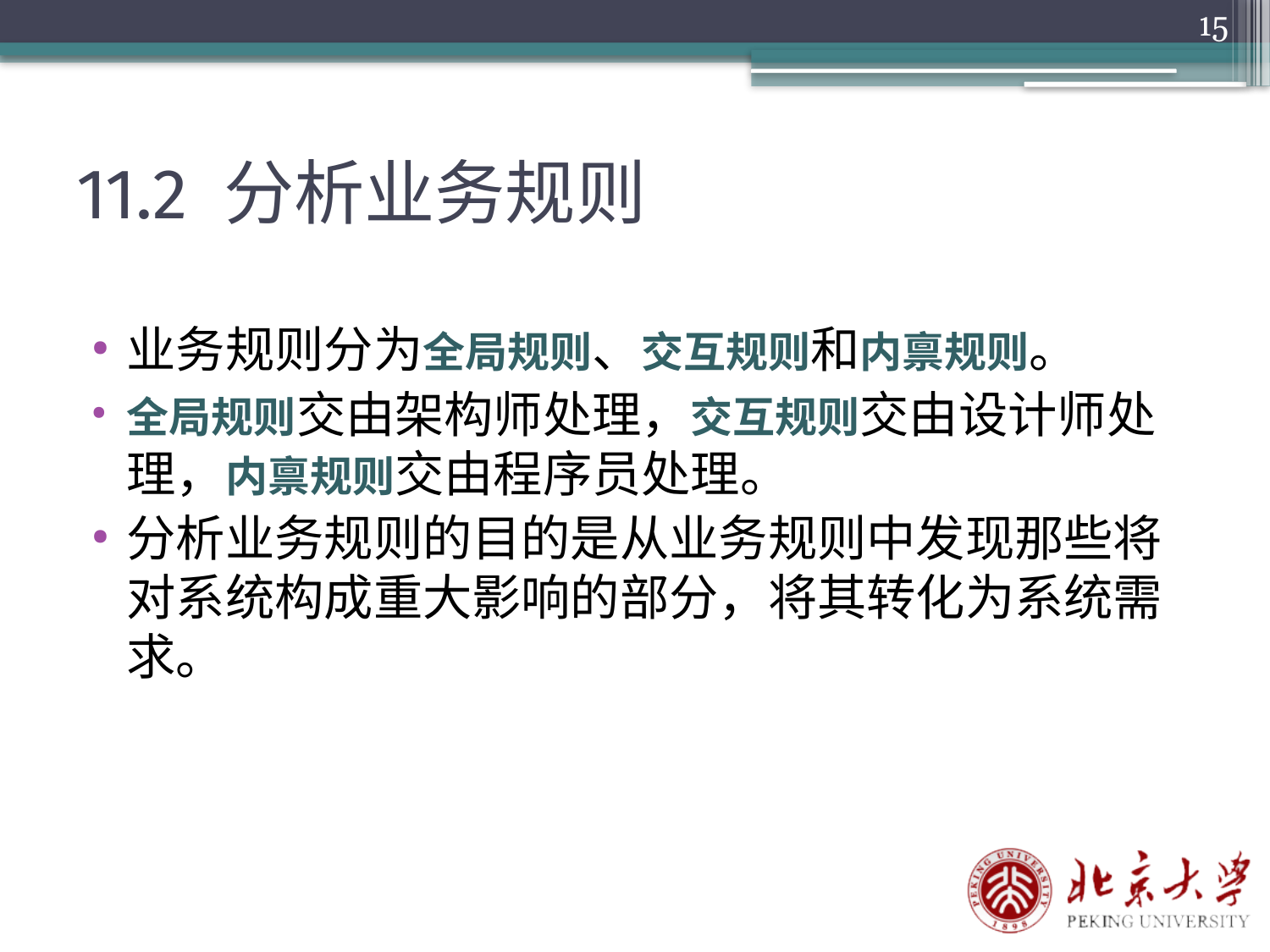

15
# 11.2 分析业务规则
业务规则分为全局规则、交互规则和内禀规则。
全局规则交由架构师处理，交互规则交由设计师处理，内禀规则交由程序员处理。
分析业务规则的目的是从业务规则中发现那些将对系统构成重大影响的部分，将其转化为系统需求。